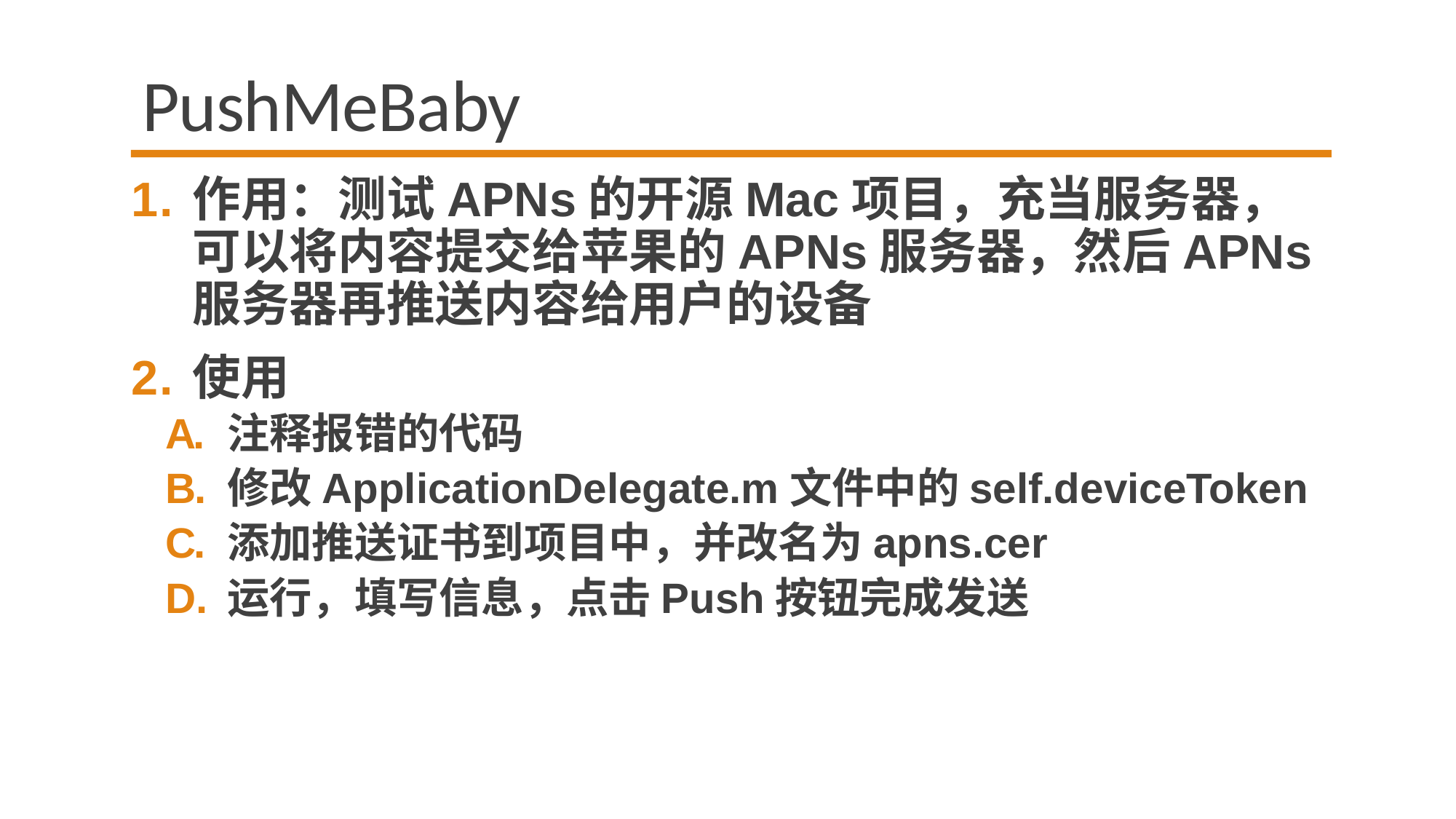

# PushMeBaby
作用：测试APNs的开源Mac项目，充当服务器，可以将内容提交给苹果的APNs服务器，然后APNs服务器再推送内容给用户的设备
使用
注释报错的代码
修改ApplicationDelegate.m文件中的self.deviceToken
添加推送证书到项目中，并改名为apns.cer
运行，填写信息，点击Push按钮完成发送